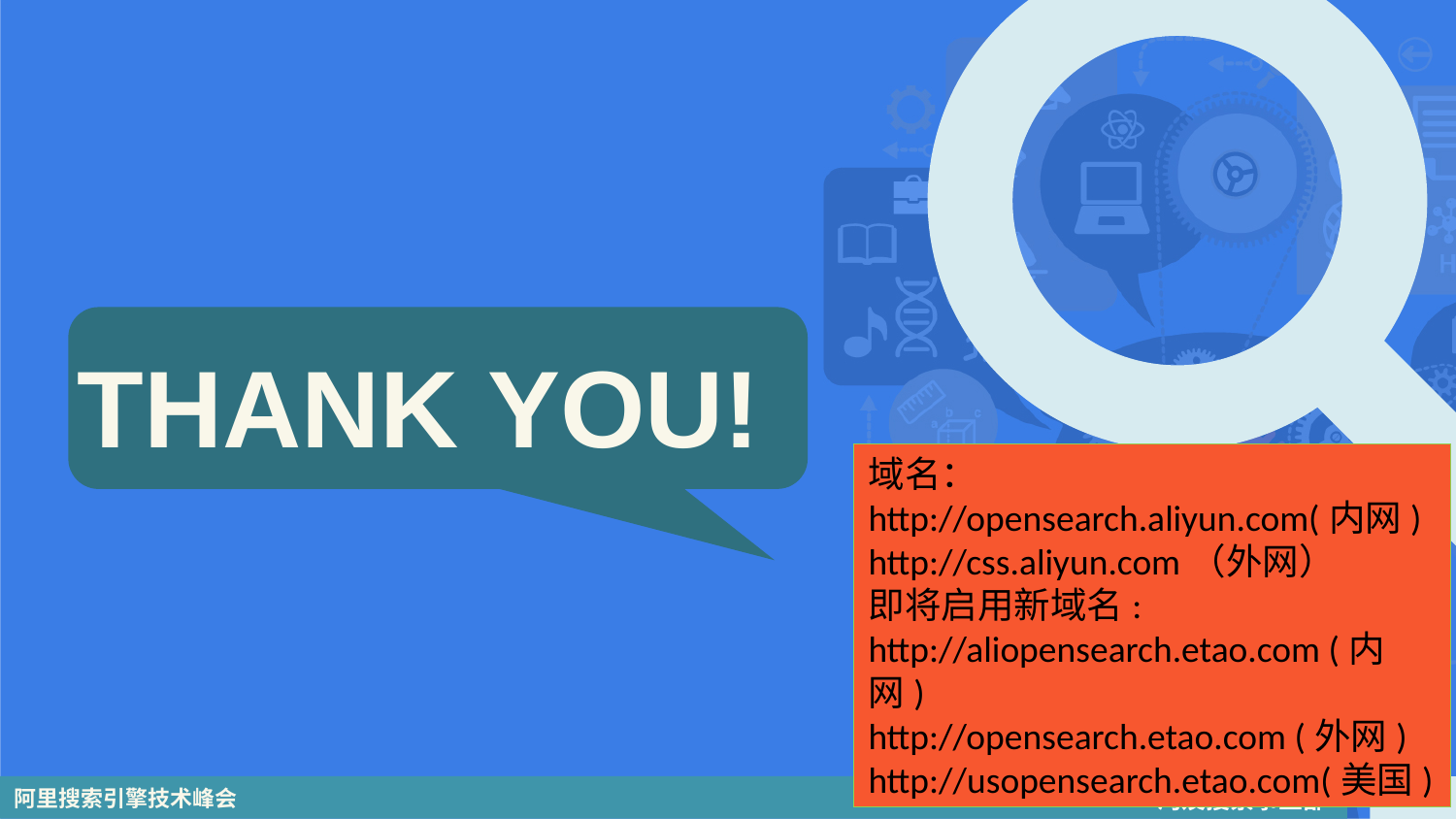

域名：
http://opensearch.aliyun.com(内网)
http://css.aliyun.com（外网）
即将启用新域名:
http://aliopensearch.etao.com (内网)
http://opensearch.etao.com (外网)
http://usopensearch.etao.com(美国)